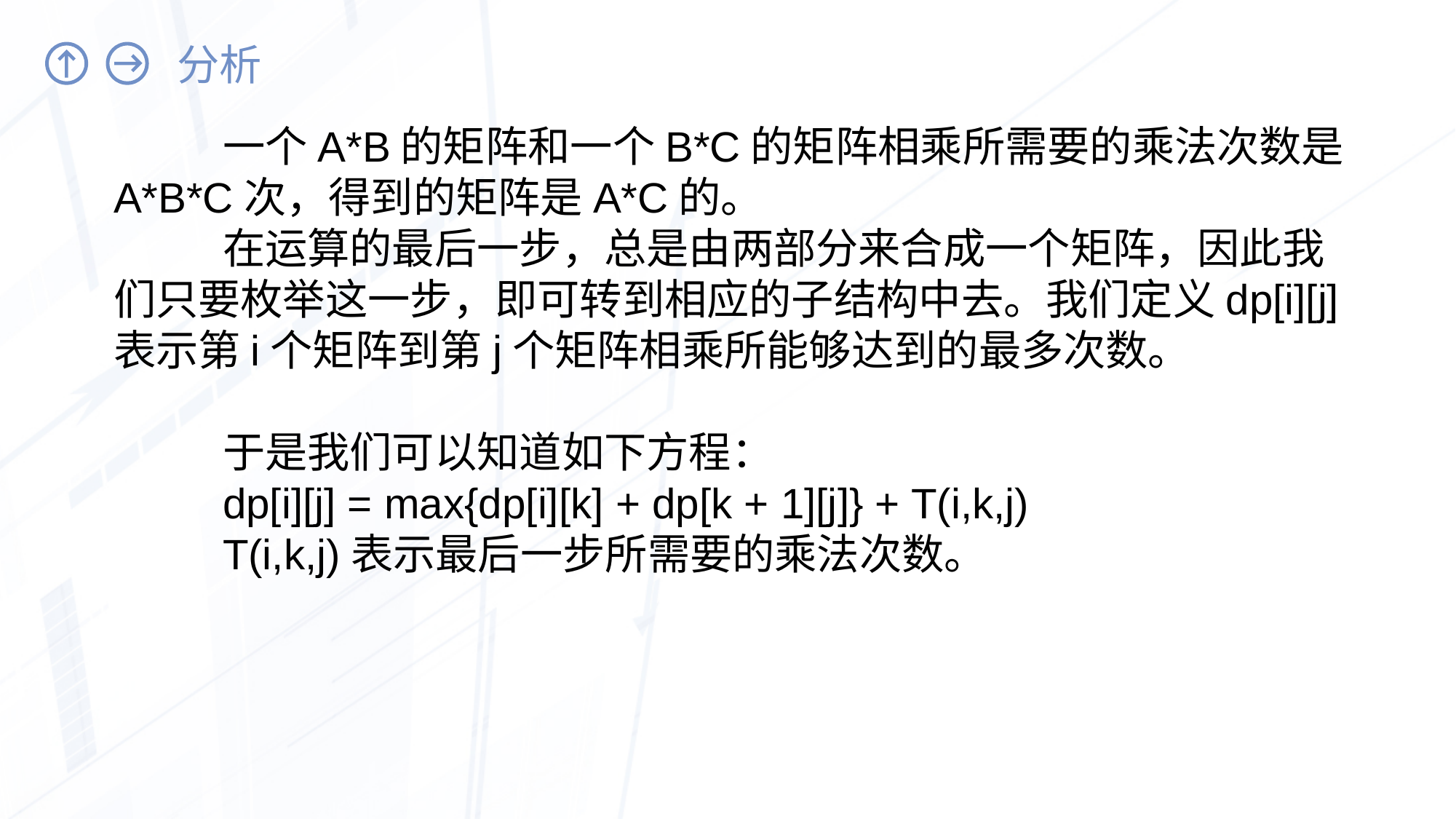

# 分析
	一个A*B的矩阵和一个B*C的矩阵相乘所需要的乘法次数是A*B*C次，得到的矩阵是A*C的。
	在运算的最后一步，总是由两部分来合成一个矩阵，因此我们只要枚举这一步，即可转到相应的子结构中去。我们定义dp[i][j]表示第i个矩阵到第j个矩阵相乘所能够达到的最多次数。

	于是我们可以知道如下方程：
	dp[i][j] = max{dp[i][k] + dp[k + 1][j]} + T(i,k,j)
	T(i,k,j)表示最后一步所需要的乘法次数。